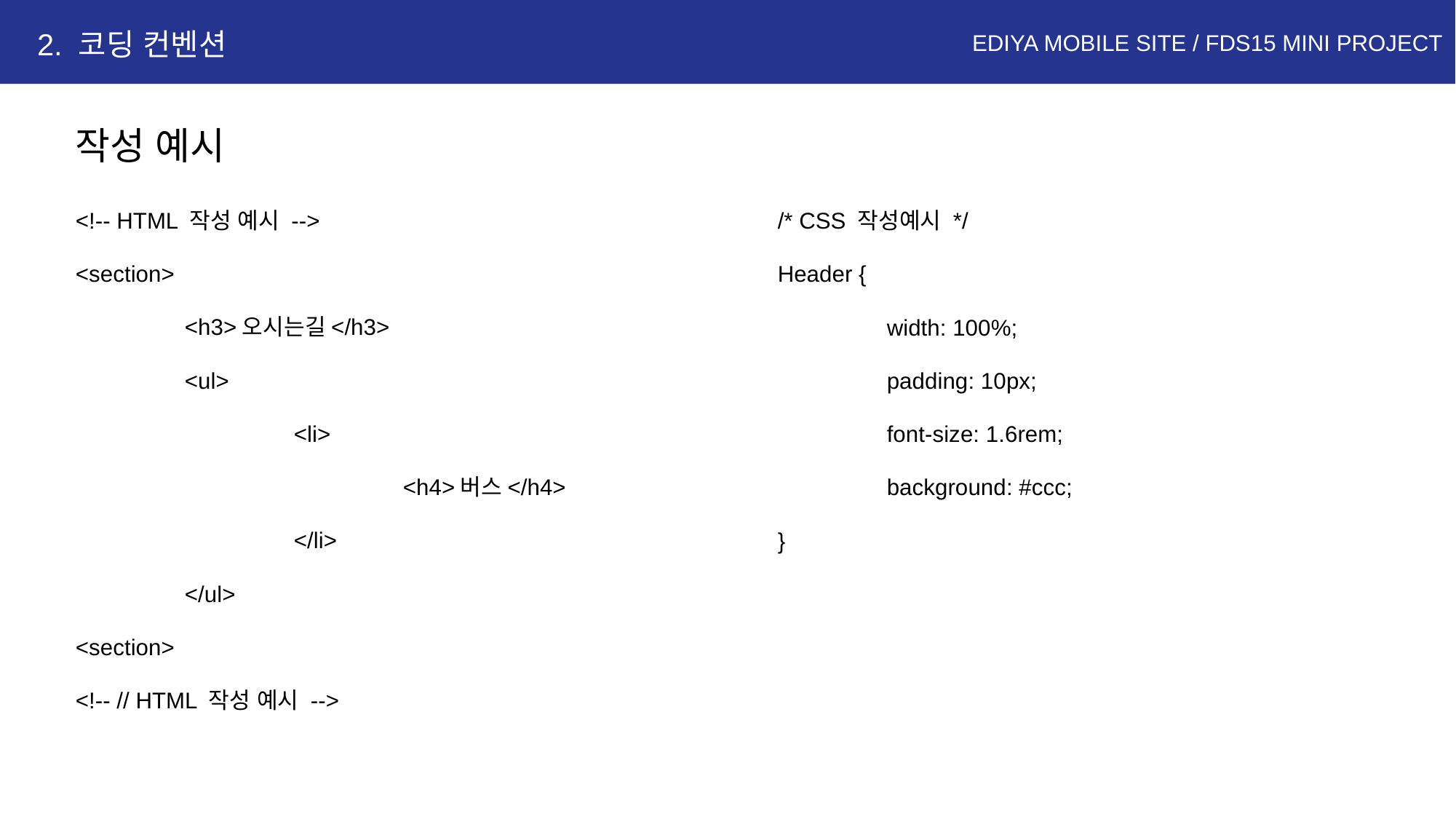

2. 코딩 컨벤션
작성 예시
<!-- HTML 작성 예시 -->
<section>
	<h3>오시는길</h3>
	<ul>
		<li>
			<h4>버스</h4>
		</li>
	</ul>
<section>
<!-- // HTML 작성 예시 -->
/* CSS 작성예시 */
Header {
	width: 100%;
	padding: 10px;
	font-size: 1.6rem;
	background: #ccc;
}